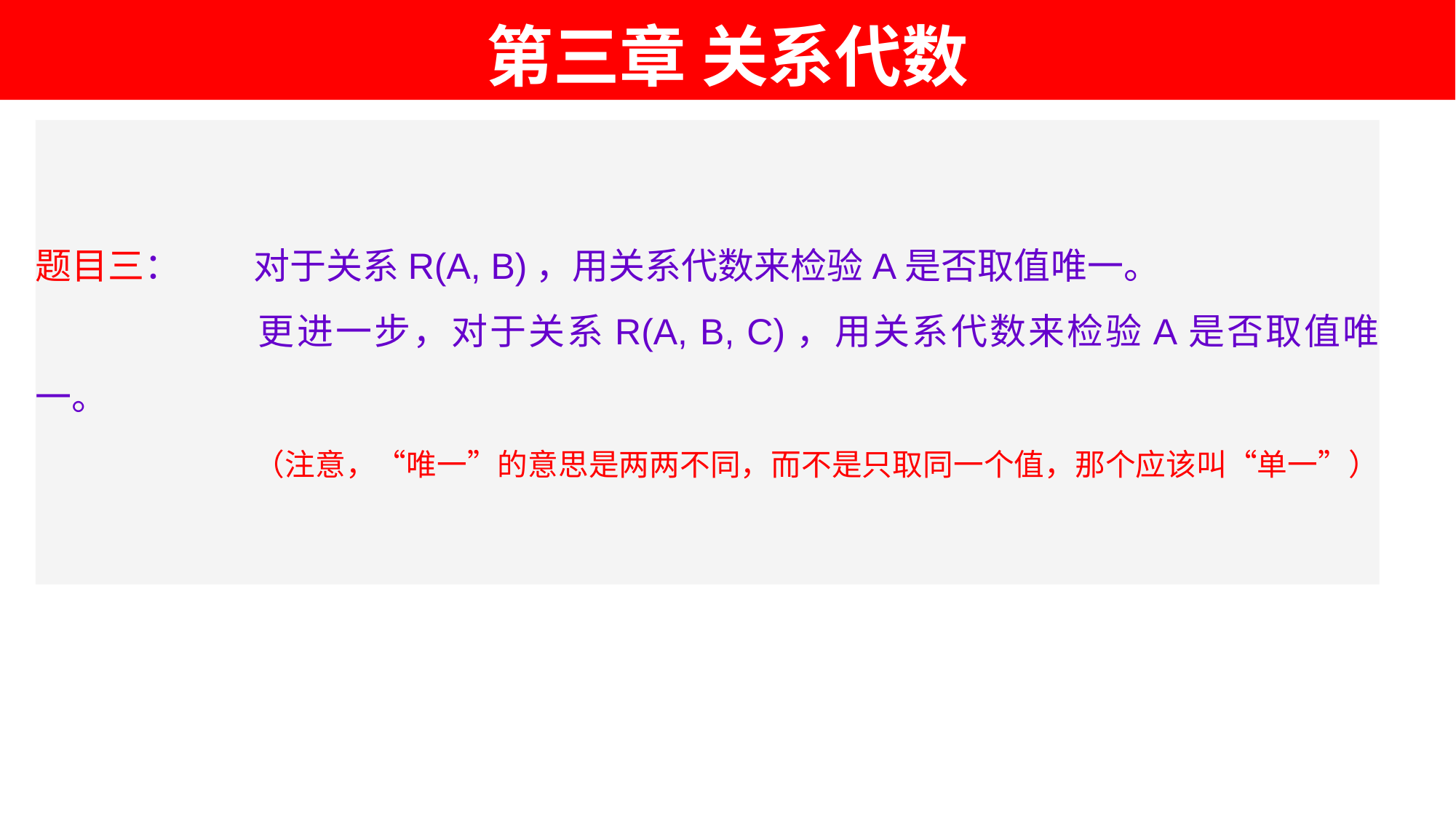

# 第三章 关系代数
题目三：	对于关系R(A, B)，用关系代数来检验A是否取值唯一。
		更进一步，对于关系R(A, B, C)，用关系代数来检验A是否取值唯一。
		（注意，“唯一”的意思是两两不同，而不是只取同一个值，那个应该叫“单一”）